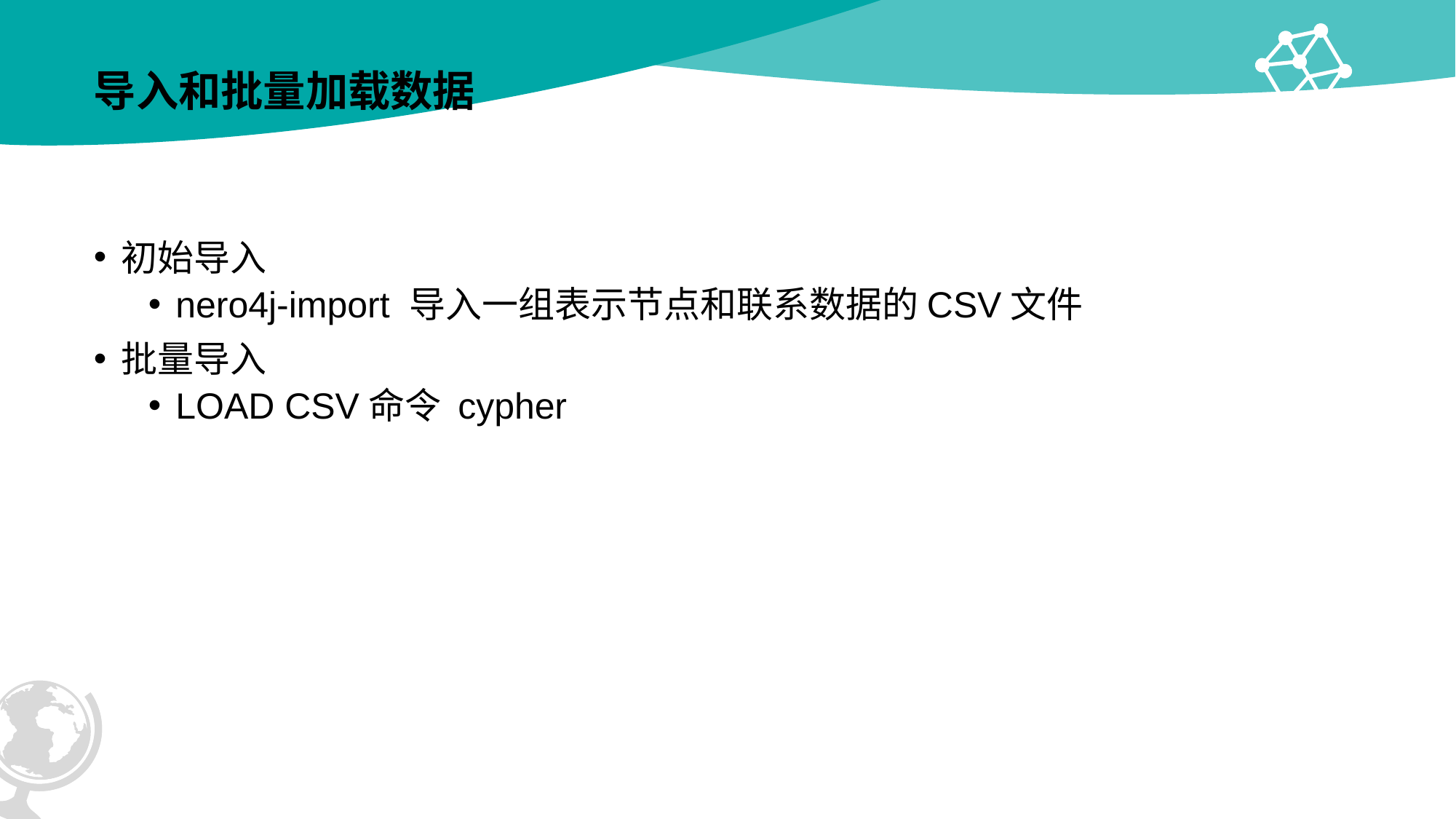

# 导入和批量加载数据

初始导入
nero4j-import 导入一组表示节点和联系数据的CSV文件
批量导入
LOAD CSV命令 cypher